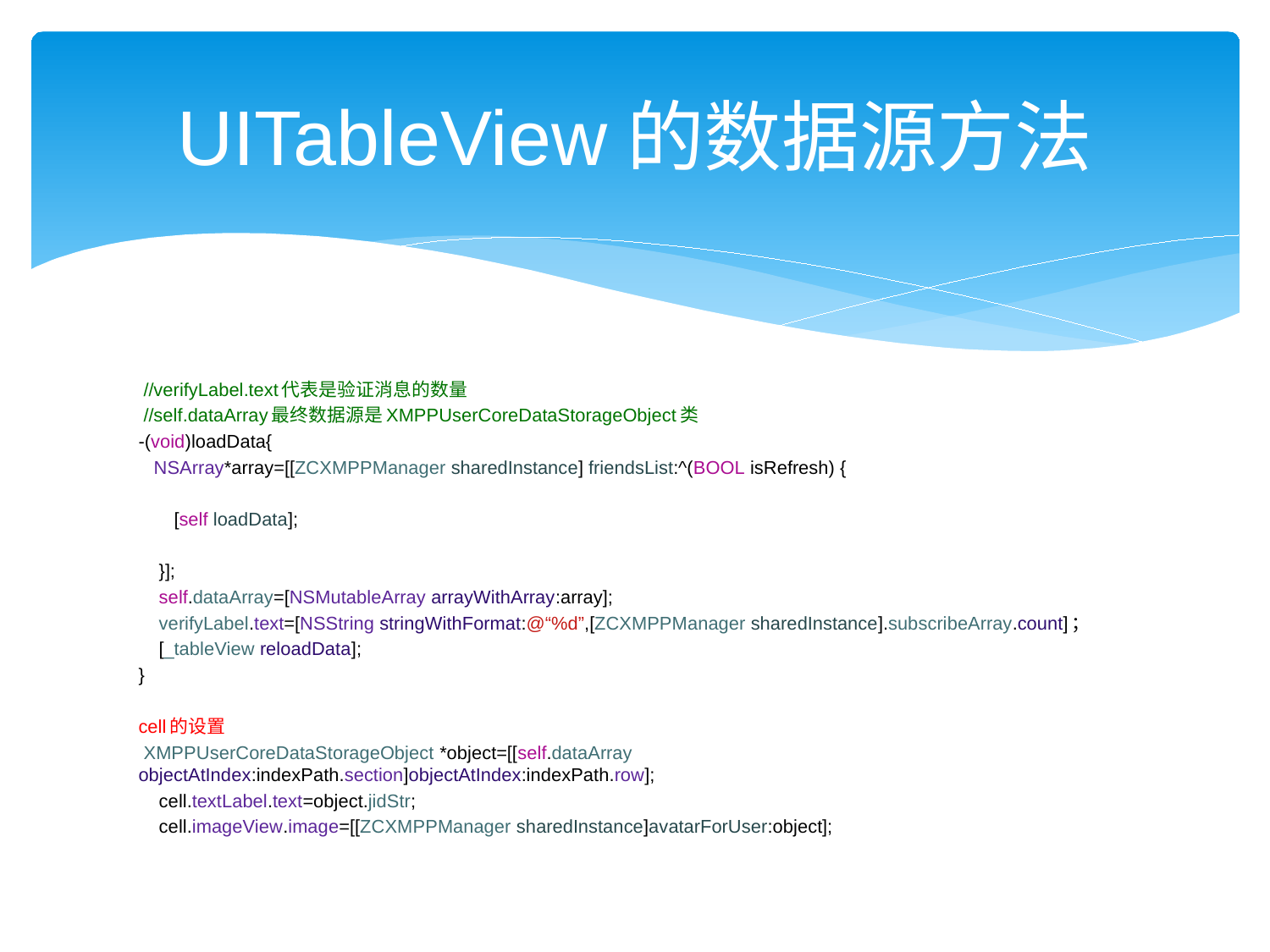

# UITableView的数据源方法
 //verifyLabel.text代表是验证消息的数量
 //self.dataArray最终数据源是XMPPUserCoreDataStorageObject类
-(void)loadData{
   NSArray*array=[[ZCXMPPManager sharedInstance] friendsList:^(BOOL isRefresh) {

       [self loadData];

    }];
    self.dataArray=[NSMutableArray arrayWithArray:array];
    verifyLabel.text=[NSString stringWithFormat:@“%d”,[ZCXMPPManager sharedInstance].subscribeArray.count]；
    [_tableView reloadData];
}

cell的设置
 XMPPUserCoreDataStorageObject *object=[[self.dataArray objectAtIndex:indexPath.section]objectAtIndex:indexPath.row];
    cell.textLabel.text=object.jidStr;
    cell.imageView.image=[[ZCXMPPManager sharedInstance]avatarForUser:object];